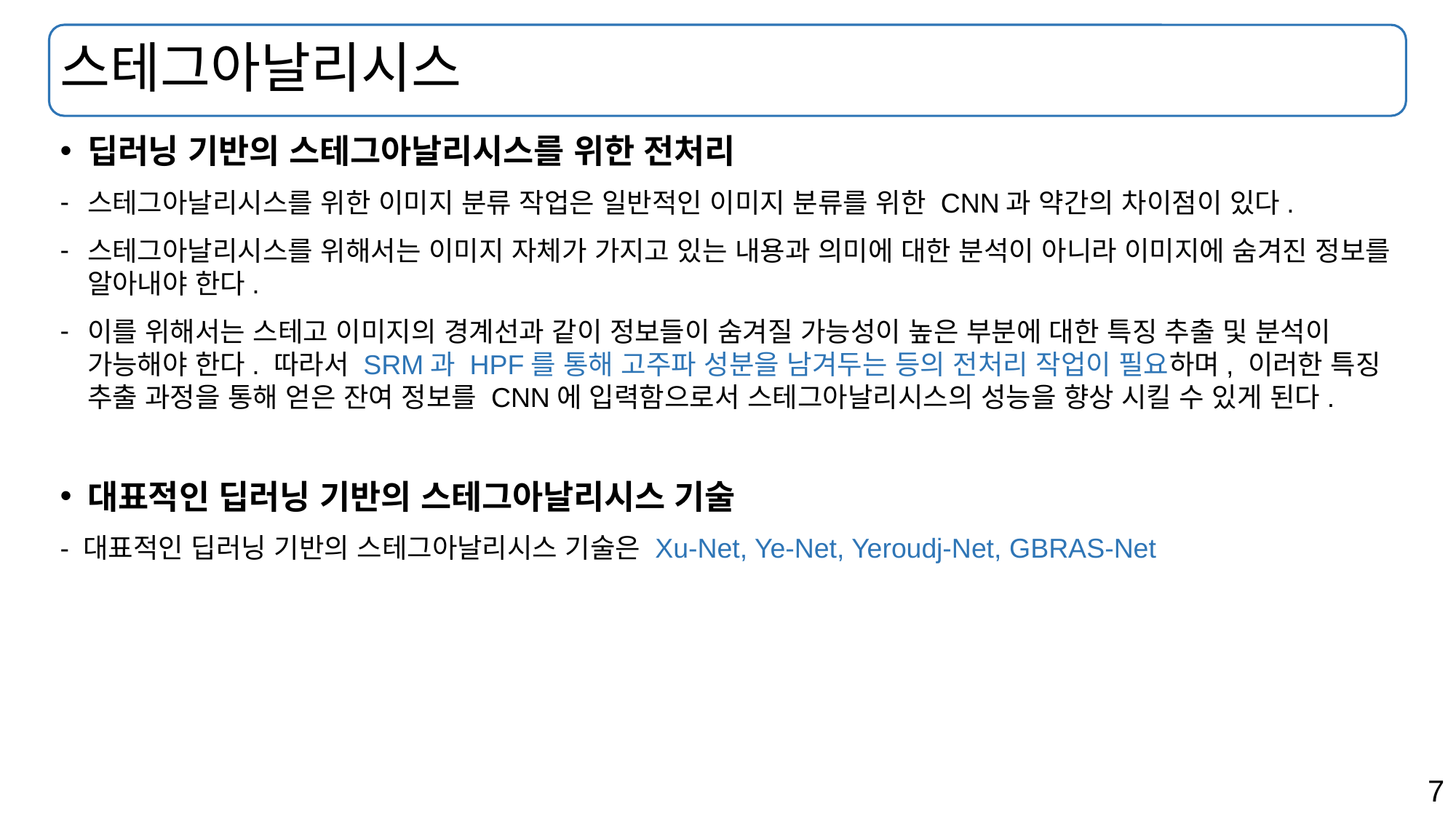

# 스테그아날리시스
딥러닝 기반의 스테그아날리시스를 위한 전처리
스테그아날리시스를 위한 이미지 분류 작업은 일반적인 이미지 분류를 위한 CNN과 약간의 차이점이 있다.
스테그아날리시스를 위해서는 이미지 자체가 가지고 있는 내용과 의미에 대한 분석이 아니라 이미지에 숨겨진 정보를 알아내야 한다.
이를 위해서는 스테고 이미지의 경계선과 같이 정보들이 숨겨질 가능성이 높은 부분에 대한 특징 추출 및 분석이 가능해야 한다. 따라서 SRM과 HPF를 통해 고주파 성분을 남겨두는 등의 전처리 작업이 필요하며, 이러한 특징 추출 과정을 통해 얻은 잔여 정보를 CNN에 입력함으로서 스테그아날리시스의 성능을 향상 시킬 수 있게 된다.

대표적인 딥러닝 기반의 스테그아날리시스 기술
- 대표적인 딥러닝 기반의 스테그아날리시스 기술은 Xu-Net, Ye-Net, Yeroudj-Net, GBRAS-Net